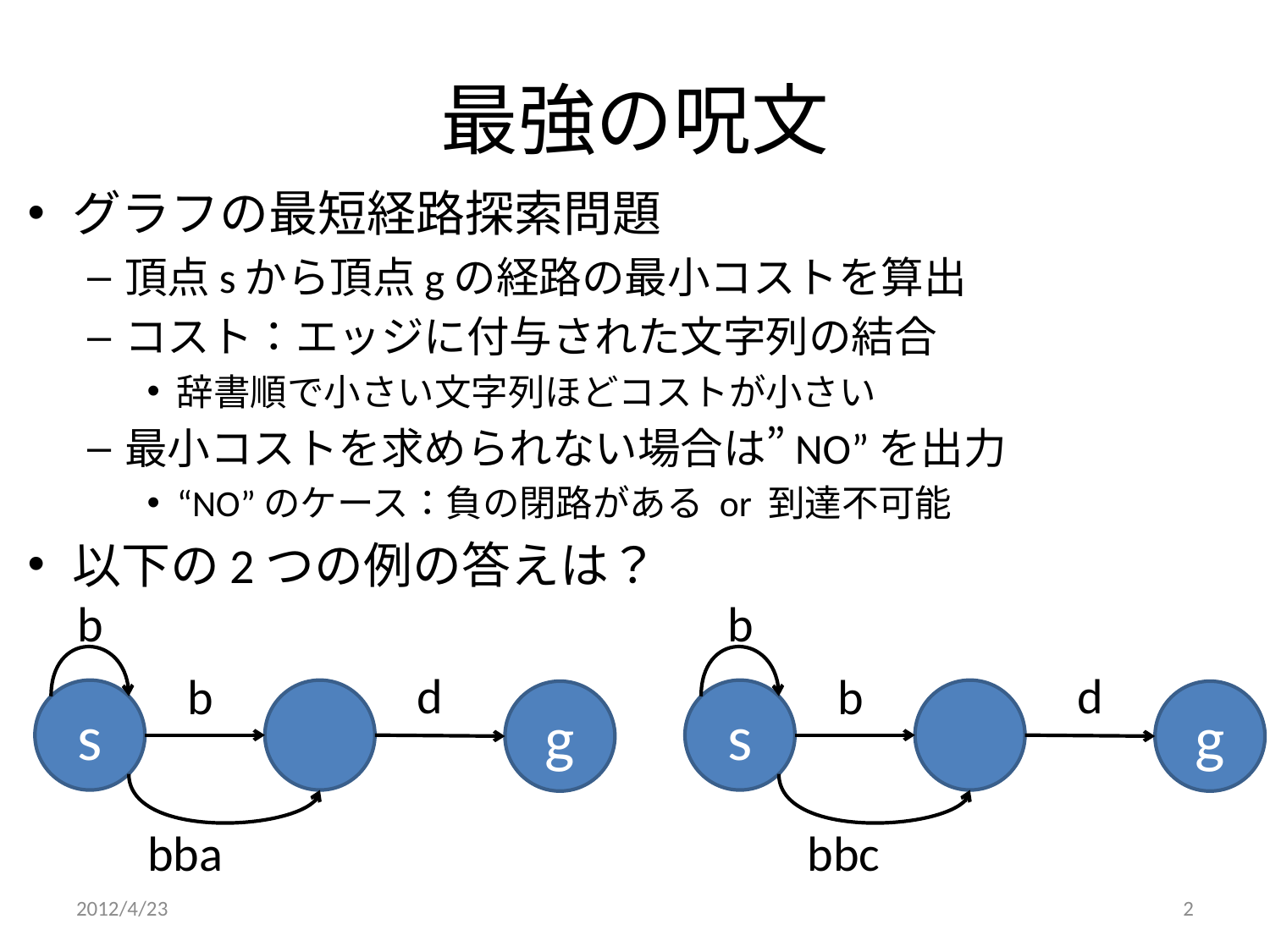

# 最強の呪文
グラフの最短経路探索問題
頂点sから頂点gの経路の最小コストを算出
コスト：エッジに付与された文字列の結合
辞書順で小さい文字列ほどコストが小さい
最小コストを求められない場合は”NO”を出力
“NO”のケース：負の閉路がある or 到達不可能
以下の2つの例の答えは？
b
b
d
d
b
b
s

s

g
g
bba
bbc
2012/4/23
2